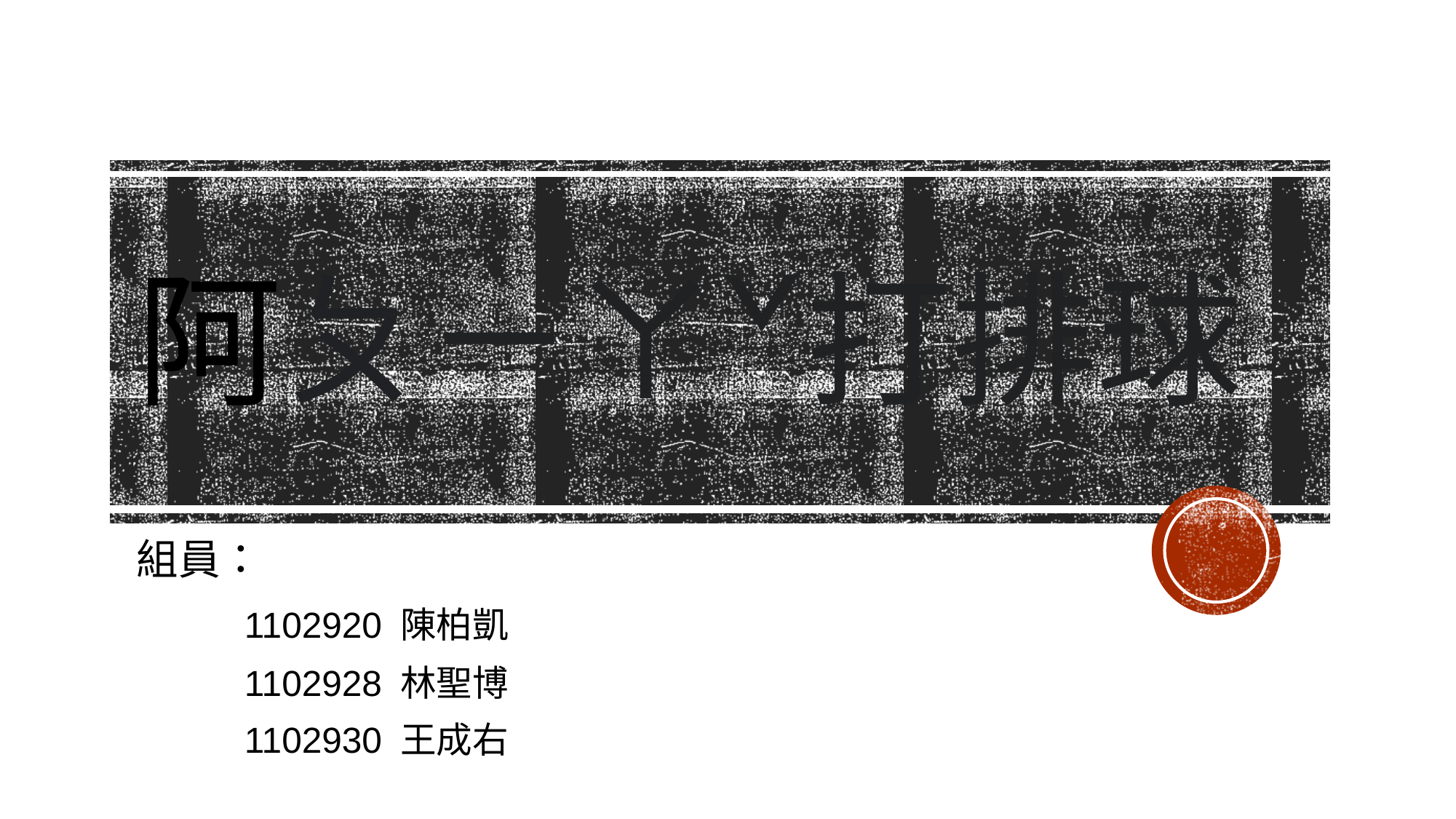

# 阿ㄆㄧㄚˇ打排球
組員：
	1102920 陳柏凱
	1102928 林聖博
	1102930 王成右